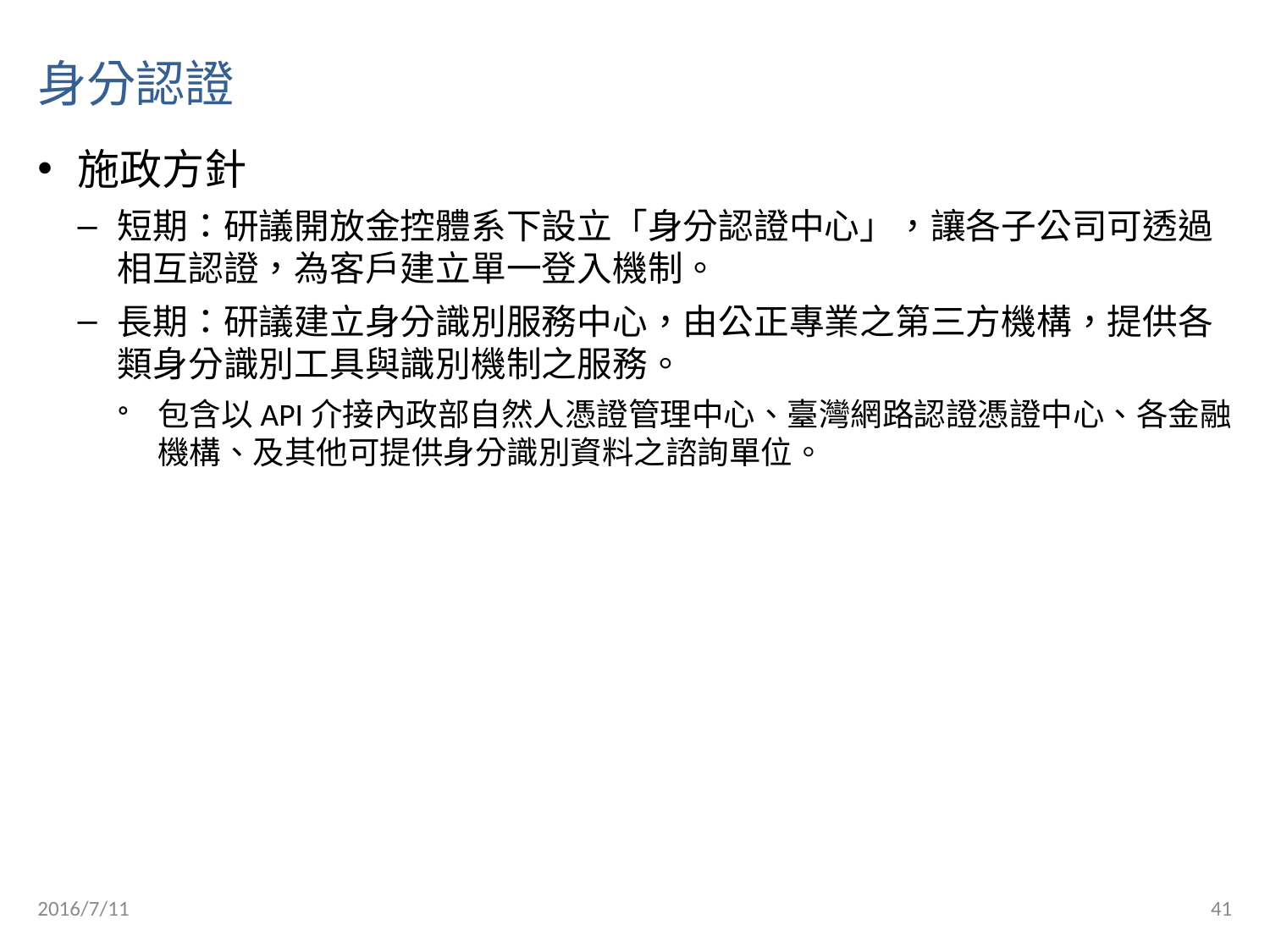

# 身分認證
施政方針
短期：研議開放金控體系下設立「身分認證中心」，讓各子公司可透過相互認證，為客戶建立單一登入機制。
長期：研議建立身分識別服務中心，由公正專業之第三方機構，提供各類身分識別工具與識別機制之服務。
包含以API介接內政部自然人憑證管理中心、臺灣網路認證憑證中心、各金融機構、及其他可提供身分識別資料之諮詢單位。
2016/7/11
41